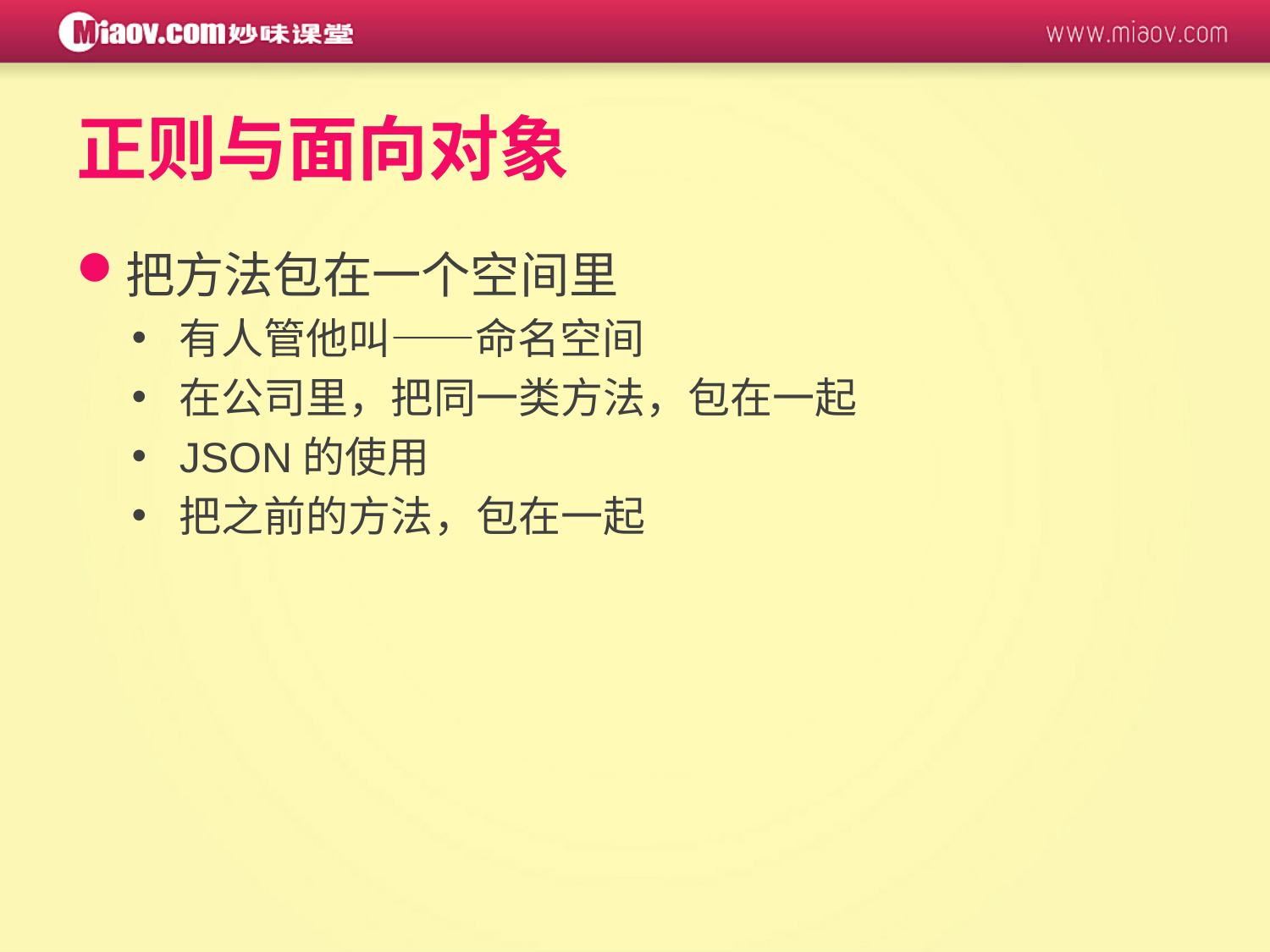

# 正则与面向对象
把方法包在一个空间里
有人管他叫——命名空间
在公司里，把同一类方法，包在一起
JSON的使用
把之前的方法，包在一起